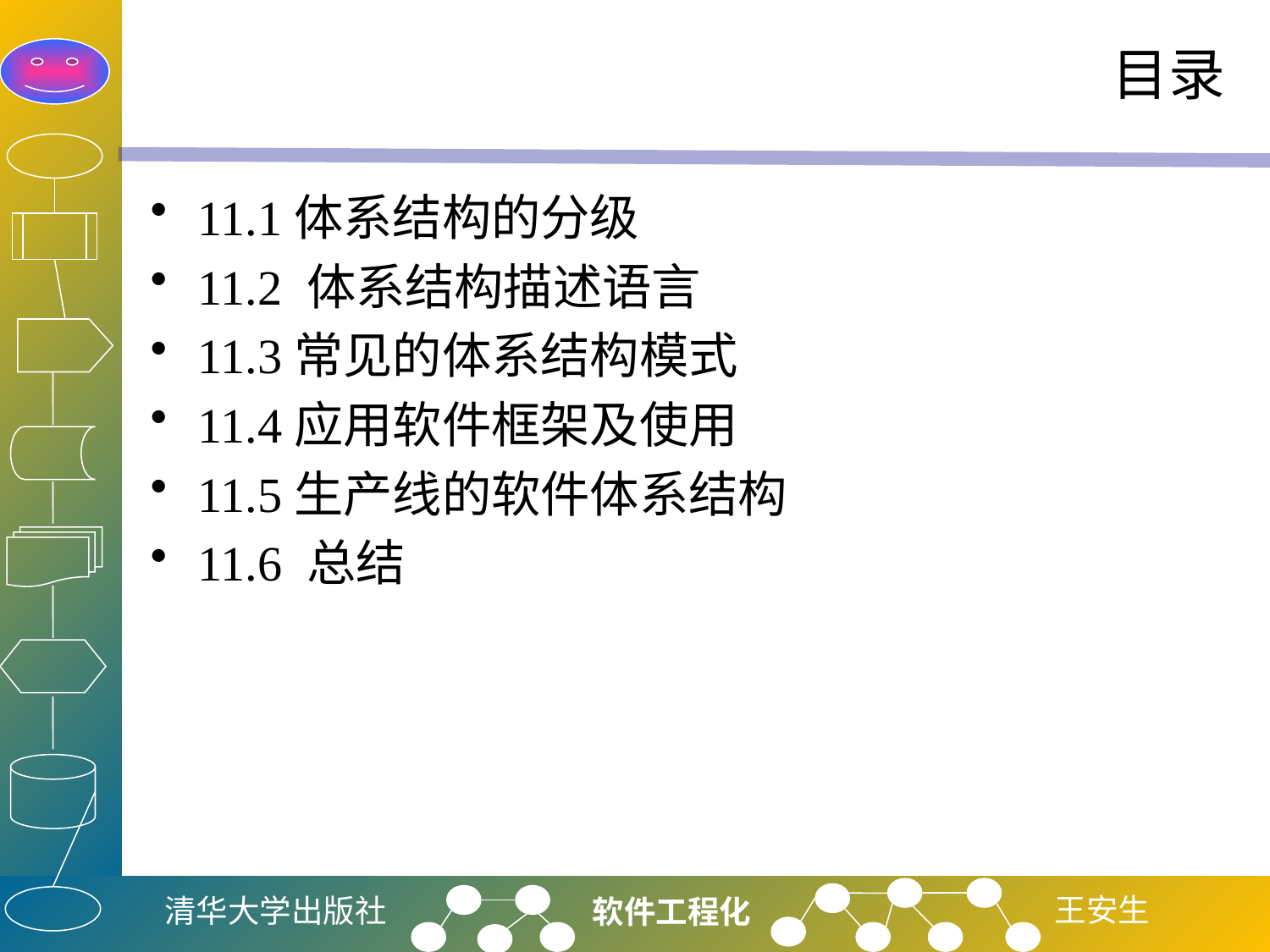

# 目录
11.1体系结构的分级
11.2 体系结构描述语言
11.3常见的体系结构模式
11.4应用软件框架及使用
11.5生产线的软件体系结构
11.6 总结